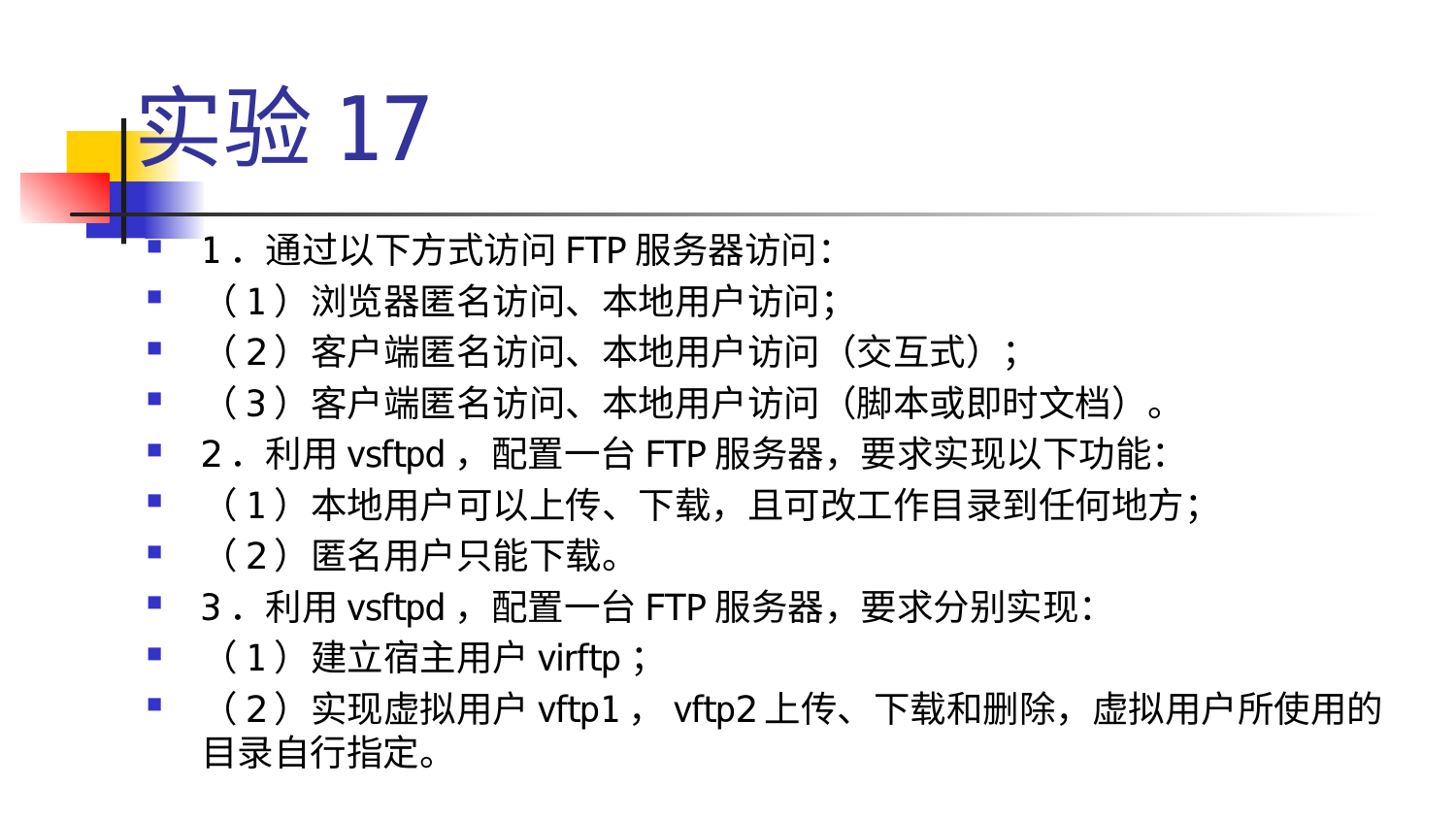

# 实验17
1．通过以下方式访问FTP服务器访问：
（1）浏览器匿名访问、本地用户访问；
（2）客户端匿名访问、本地用户访问（交互式）；
（3）客户端匿名访问、本地用户访问（脚本或即时文档）。
2．利用vsftpd，配置一台FTP服务器，要求实现以下功能：
（1）本地用户可以上传、下载，且可改工作目录到任何地方；
（2）匿名用户只能下载。
3．利用vsftpd，配置一台FTP服务器，要求分别实现：
（1）建立宿主用户virftp；
（2）实现虚拟用户vftp1，vftp2上传、下载和删除，虚拟用户所使用的目录自行指定。